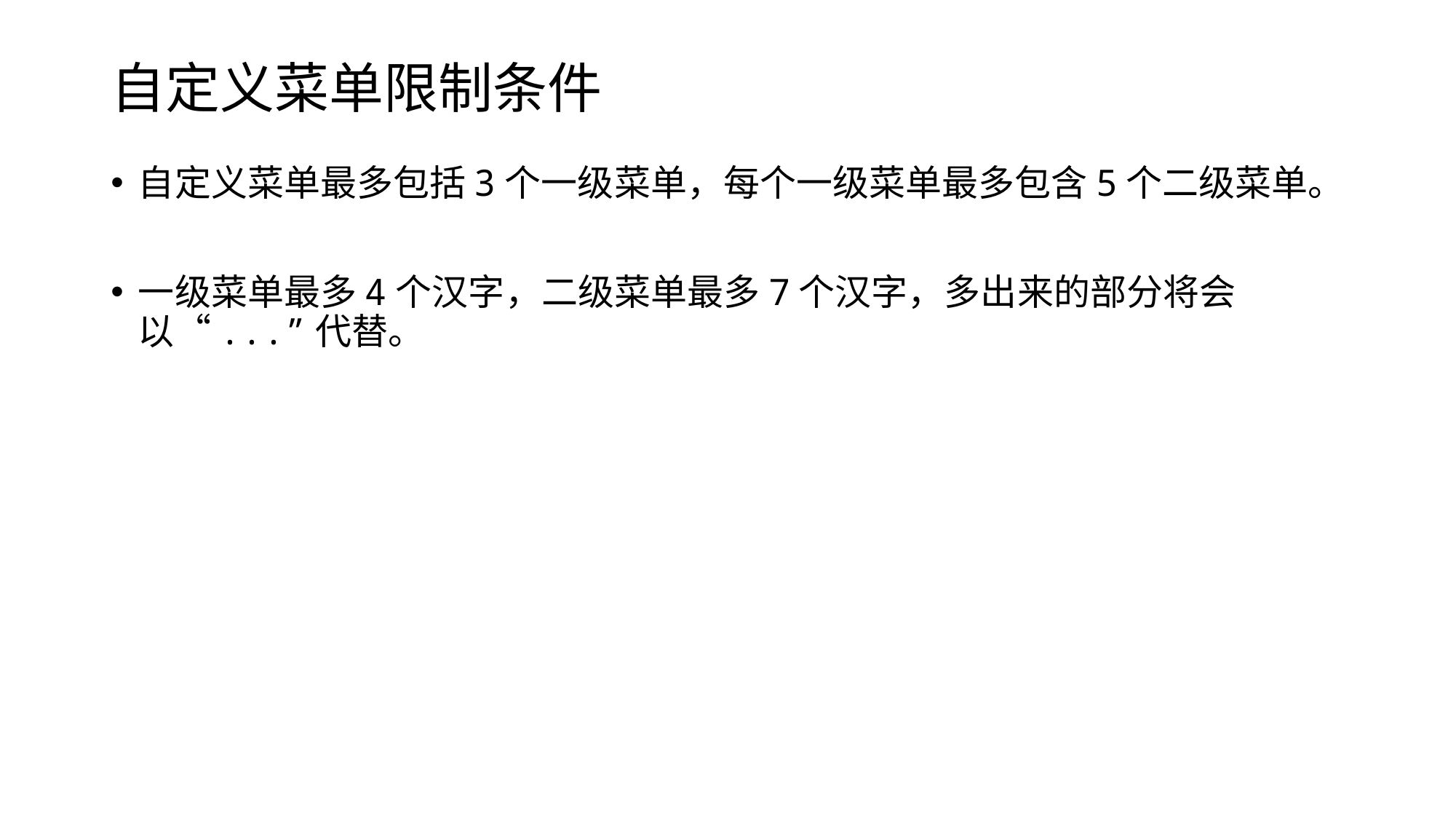

# 自定义菜单限制条件
自定义菜单最多包括3个一级菜单，每个一级菜单最多包含5个二级菜单。

一级菜单最多4个汉字，二级菜单最多7个汉字，多出来的部分将会以“...”代替。